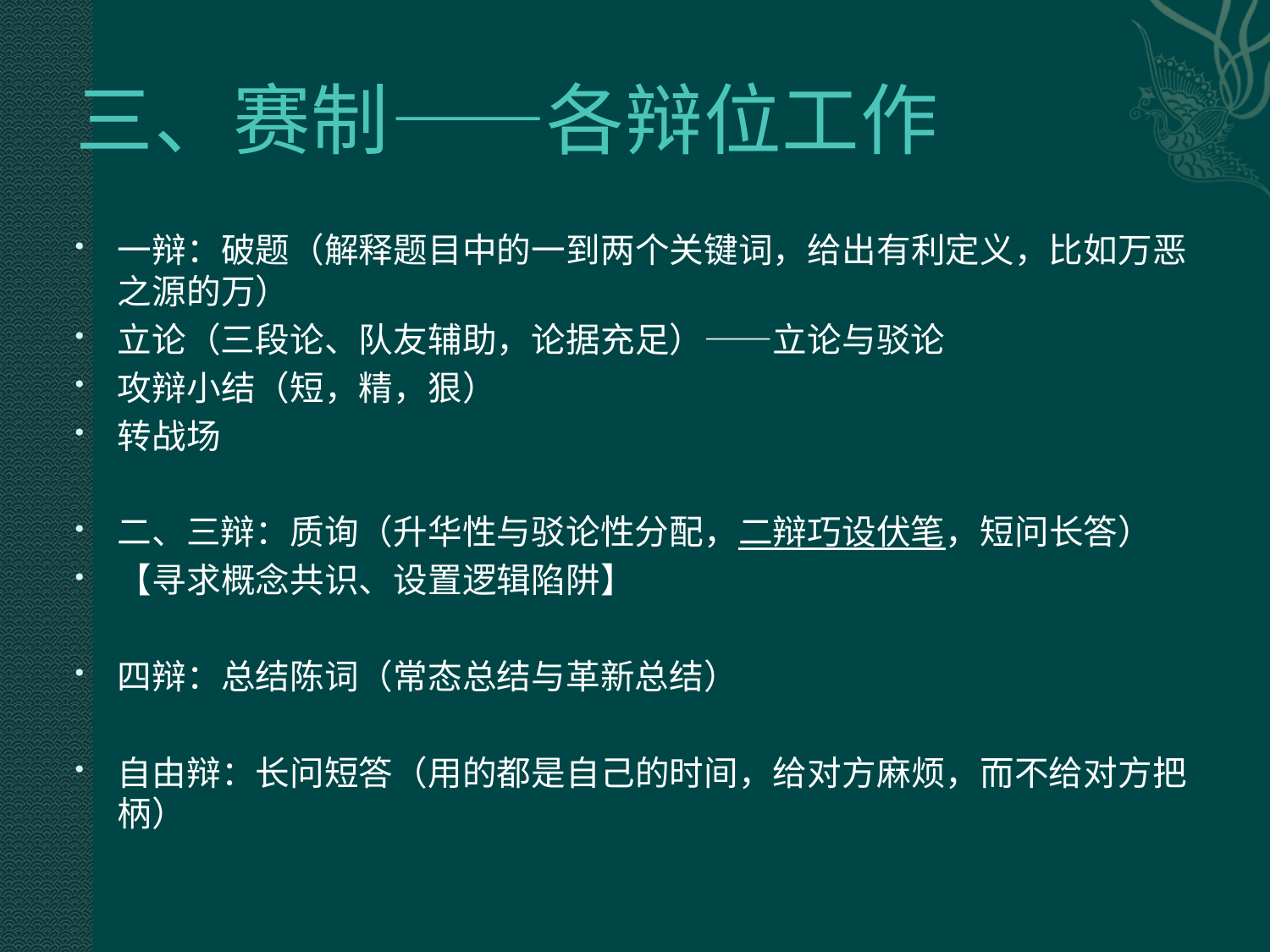

# 三、赛制——各辩位工作
一辩：破题（解释题目中的一到两个关键词，给出有利定义，比如万恶之源的万）
立论（三段论、队友辅助，论据充足）——立论与驳论
攻辩小结（短，精，狠）
转战场

二、三辩：质询（升华性与驳论性分配，二辩巧设伏笔，短问长答）
【寻求概念共识、设置逻辑陷阱】

四辩：总结陈词（常态总结与革新总结）

自由辩：长问短答（用的都是自己的时间，给对方麻烦，而不给对方把柄）